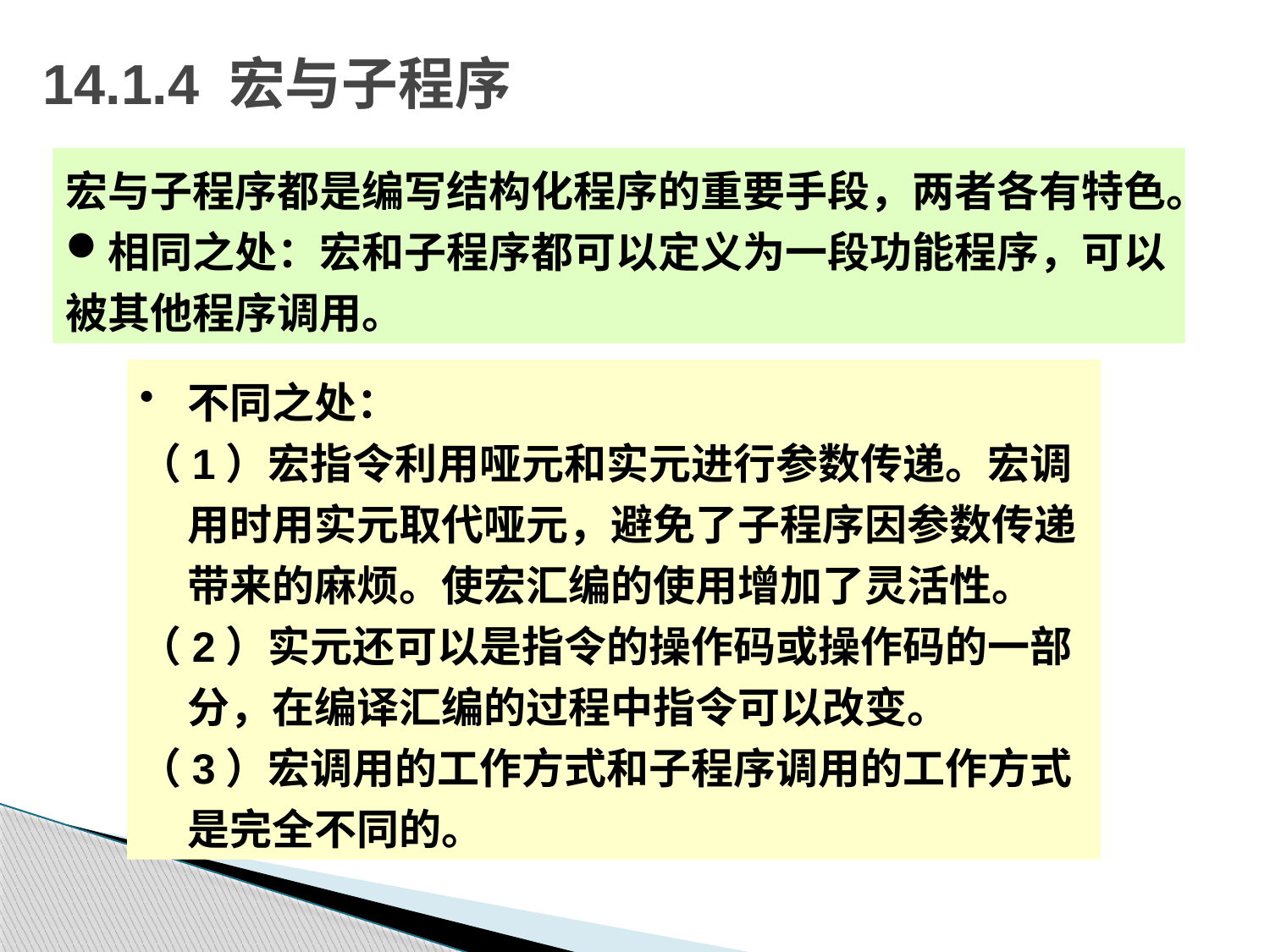

# 14.1.4 宏与子程序
宏与子程序都是编写结构化程序的重要手段，两者各有特色。
相同之处：宏和子程序都可以定义为一段功能程序，可以被其他程序调用。
不同之处：
（1）宏指令利用哑元和实元进行参数传递。宏调用时用实元取代哑元，避免了子程序因参数传递带来的麻烦。使宏汇编的使用增加了灵活性。
（2）实元还可以是指令的操作码或操作码的一部分，在编译汇编的过程中指令可以改变。
（3）宏调用的工作方式和子程序调用的工作方式是完全不同的。